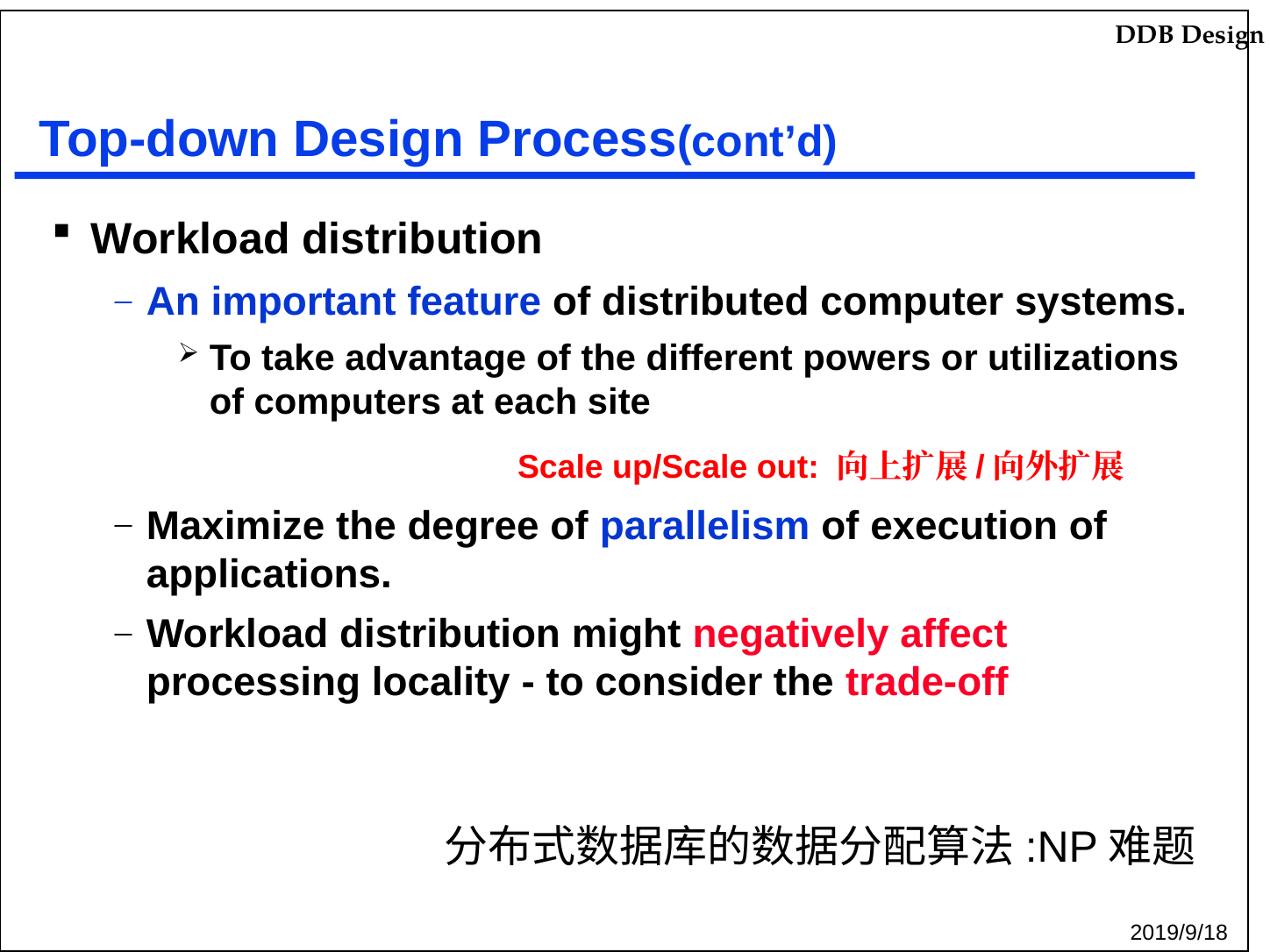

# Top-down Design Process(cont’d)
Workload distribution
An important feature of distributed computer systems.
To take advantage of the different powers or utilizations of computers at each site

Maximize the degree of parallelism of execution of applications.
Workload distribution might negatively affect processing locality - to consider the trade-off
Scale up/Scale out: 向上扩展/向外扩展
分布式数据库的数据分配算法:NP难题